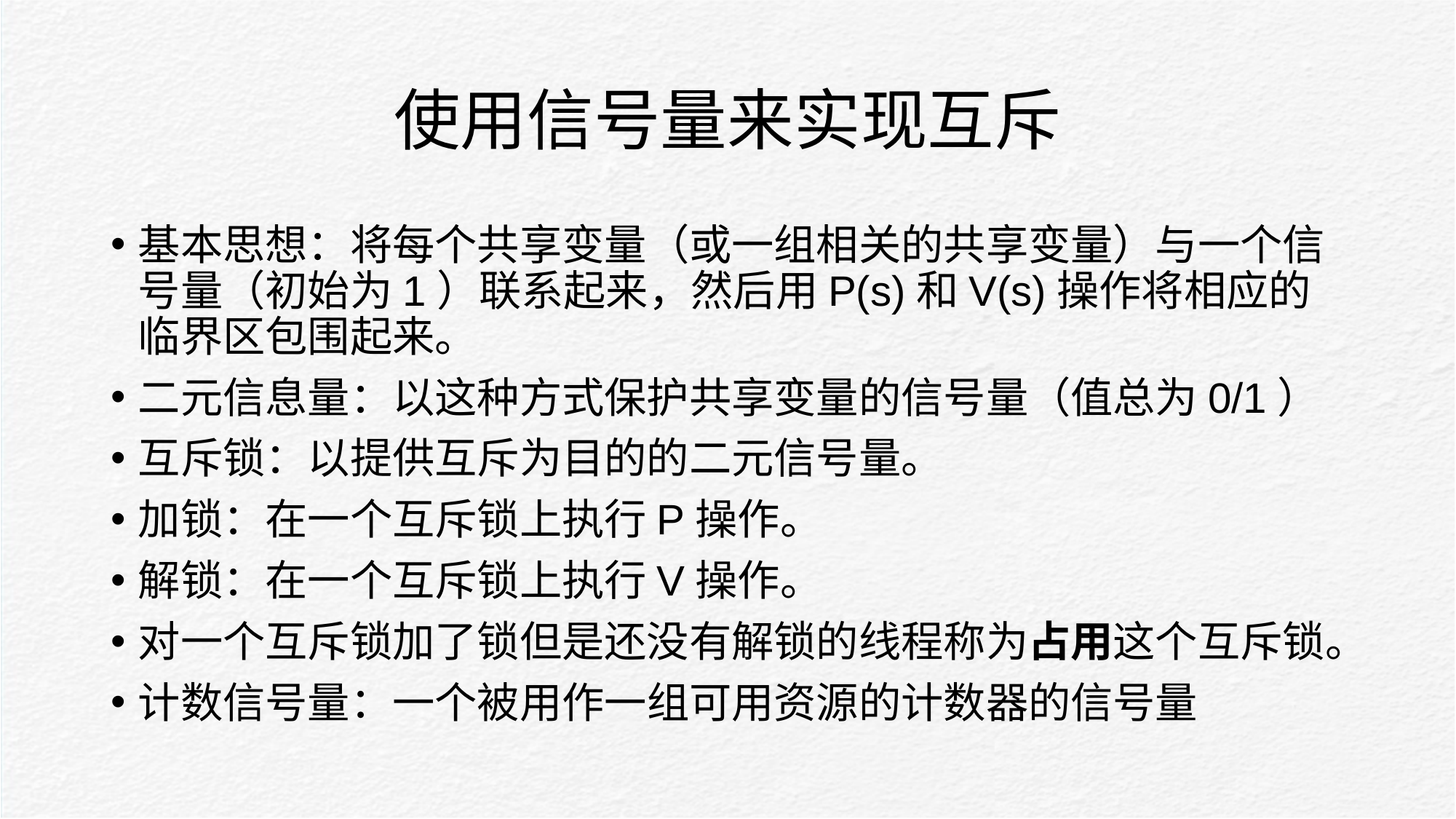

# 使用信号量来实现互斥
基本思想：将每个共享变量（或一组相关的共享变量）与一个信号量（初始为1）联系起来，然后用P(s)和V(s)操作将相应的临界区包围起来。
二元信息量：以这种方式保护共享变量的信号量（值总为0/1）
互斥锁：以提供互斥为目的的二元信号量。
加锁：在一个互斥锁上执行P操作。
解锁：在一个互斥锁上执行V操作。
对一个互斥锁加了锁但是还没有解锁的线程称为占用这个互斥锁。
计数信号量：一个被用作一组可用资源的计数器的信号量